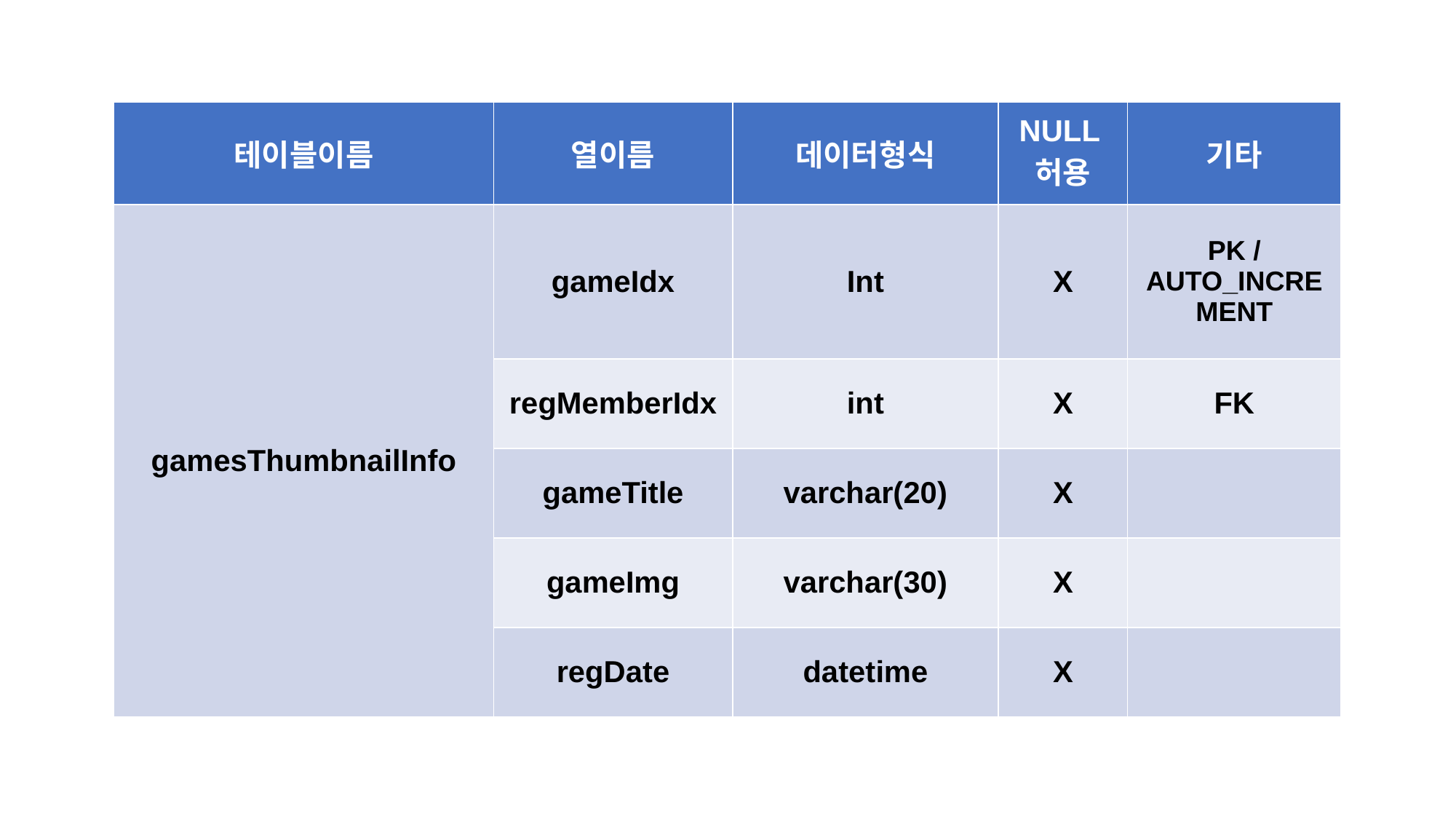

| 테이블이름 | 열이름 | 데이터형식 | NULL허용 | 기타 |
| --- | --- | --- | --- | --- |
| gamesThumbnailInfo | gameIdx | Int | X | PK / AUTO\_INCREMENT |
|  | regMemberIdx | int | X | FK |
|  | gameTitle | varchar(20) | X |  |
|  | gameImg | varchar(30) | X |  |
|  | regDate | datetime | X |  |